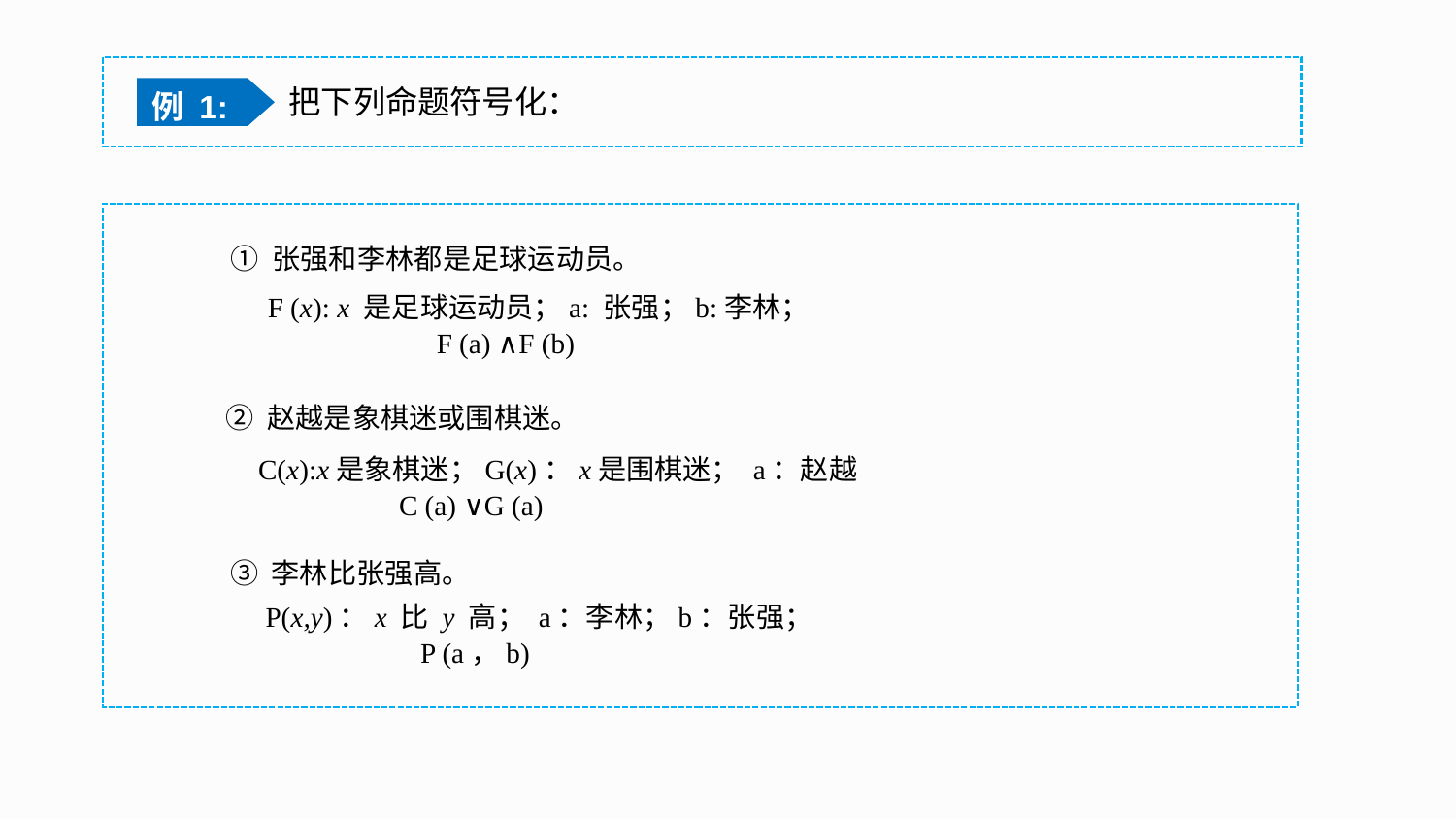

例 1:
把下列命题符号化：

① 张强和李林都是足球运动员。

F (x): x 是足球运动员；a: 张强；b:李林；
                        F (a) ∧F (b)
② 赵越是象棋迷或围棋迷。
    C(x):x是象棋迷；G(x)：x是围棋迷； a：赵越
                        C (a) ∨G (a)

③ 李林比张强高。
    P(x,y)：x 比 y 高； a：李林；b：张强；
                          P (a，b)